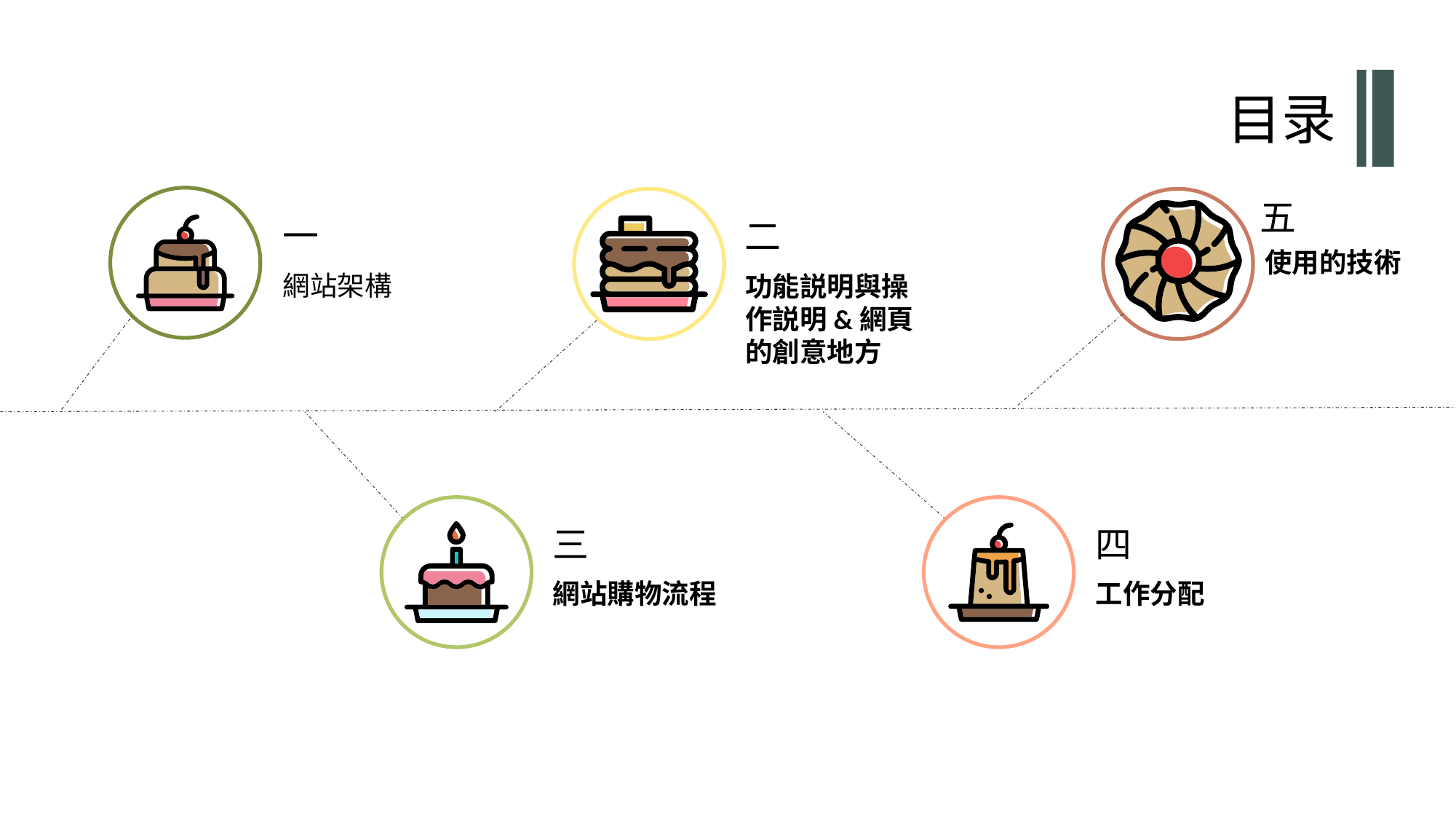

目录

五

一
二

使用的技術
網站架構
功能説明與操作説明&網頁的創意地方

三
四
網站購物流程
工作分配